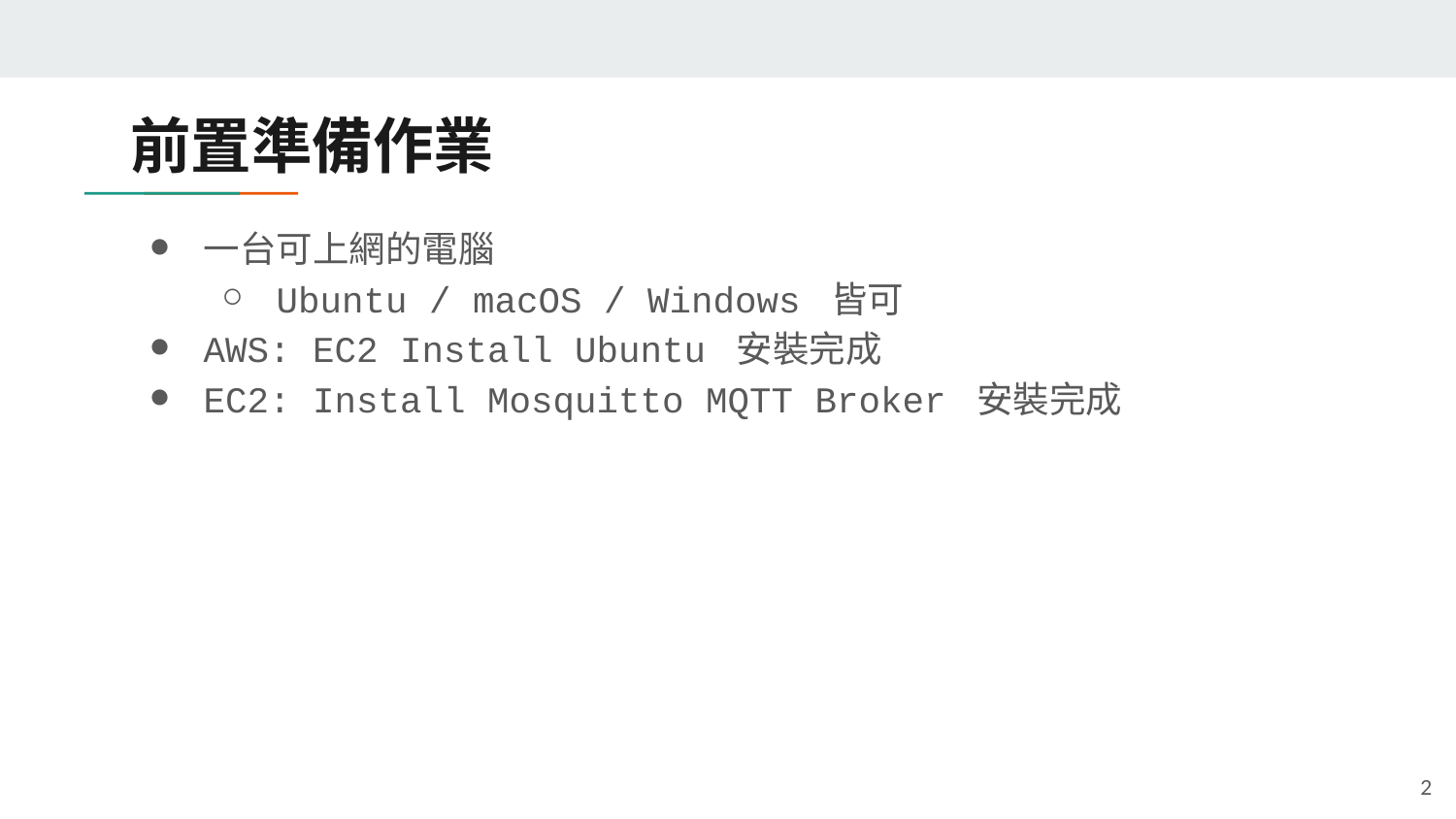

# 前置準備作業
一台可上網的電腦
Ubuntu / macOS / Windows 皆可
AWS: EC2 Install Ubuntu 安裝完成
EC2: Install Mosquitto MQTT Broker 安裝完成

2